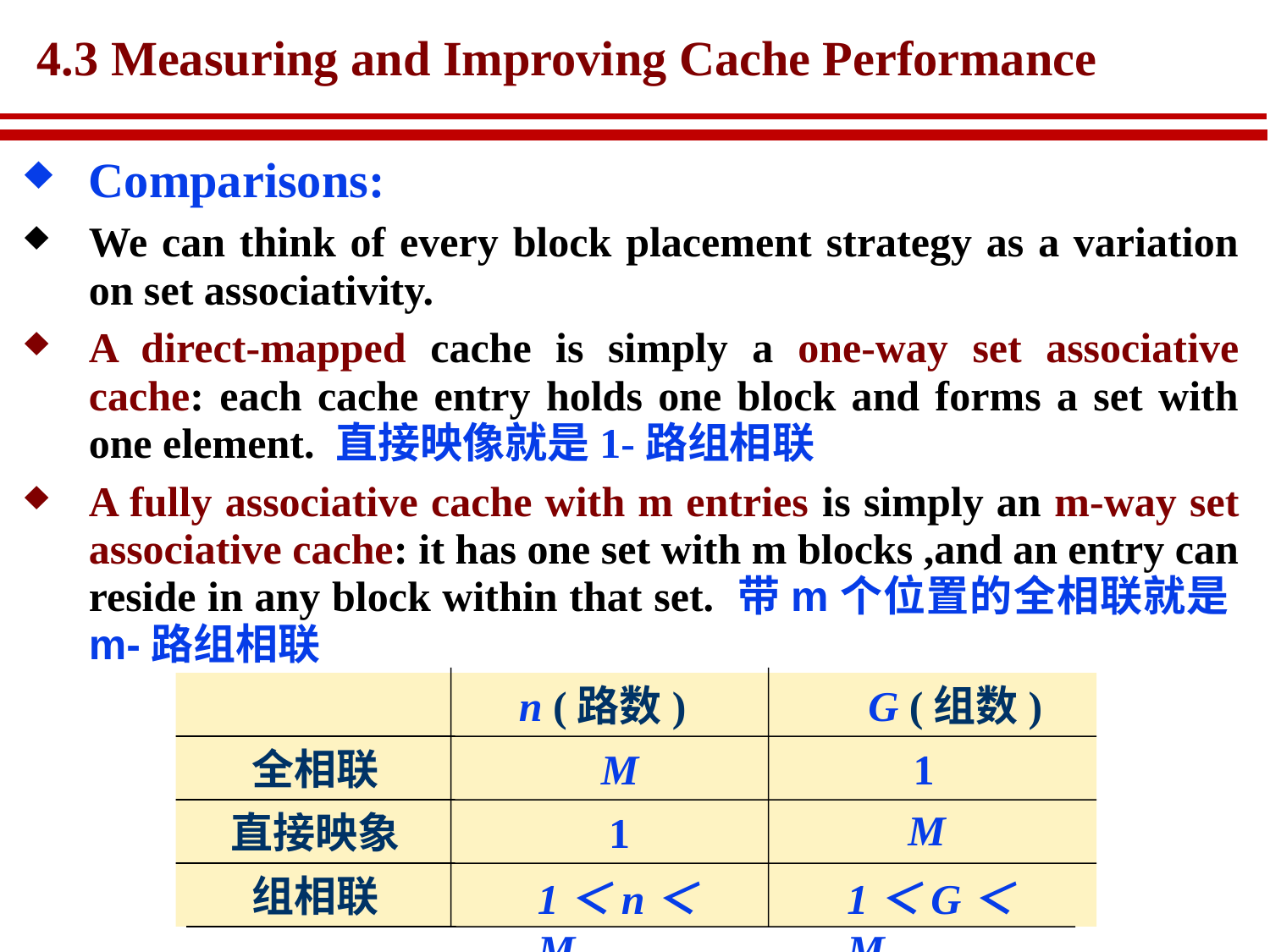

# 4.3 Measuring and Improving Cache Performance
Comparisons:
We can think of every block placement strategy as a variation on set associativity.
A direct-mapped cache is simply a one-way set associative cache: each cache entry holds one block and forms a set with one element. 直接映像就是1-路组相联
A fully associative cache with m entries is simply an m-way set associative cache: it has one set with m blocks ,and an entry can reside in any block within that set. 带m个位置的全相联就是m-路组相联

n (路数)
G (组数)

全相联
M
1
M

直接映象
1

　组相联
1＜n＜M
1＜G＜M